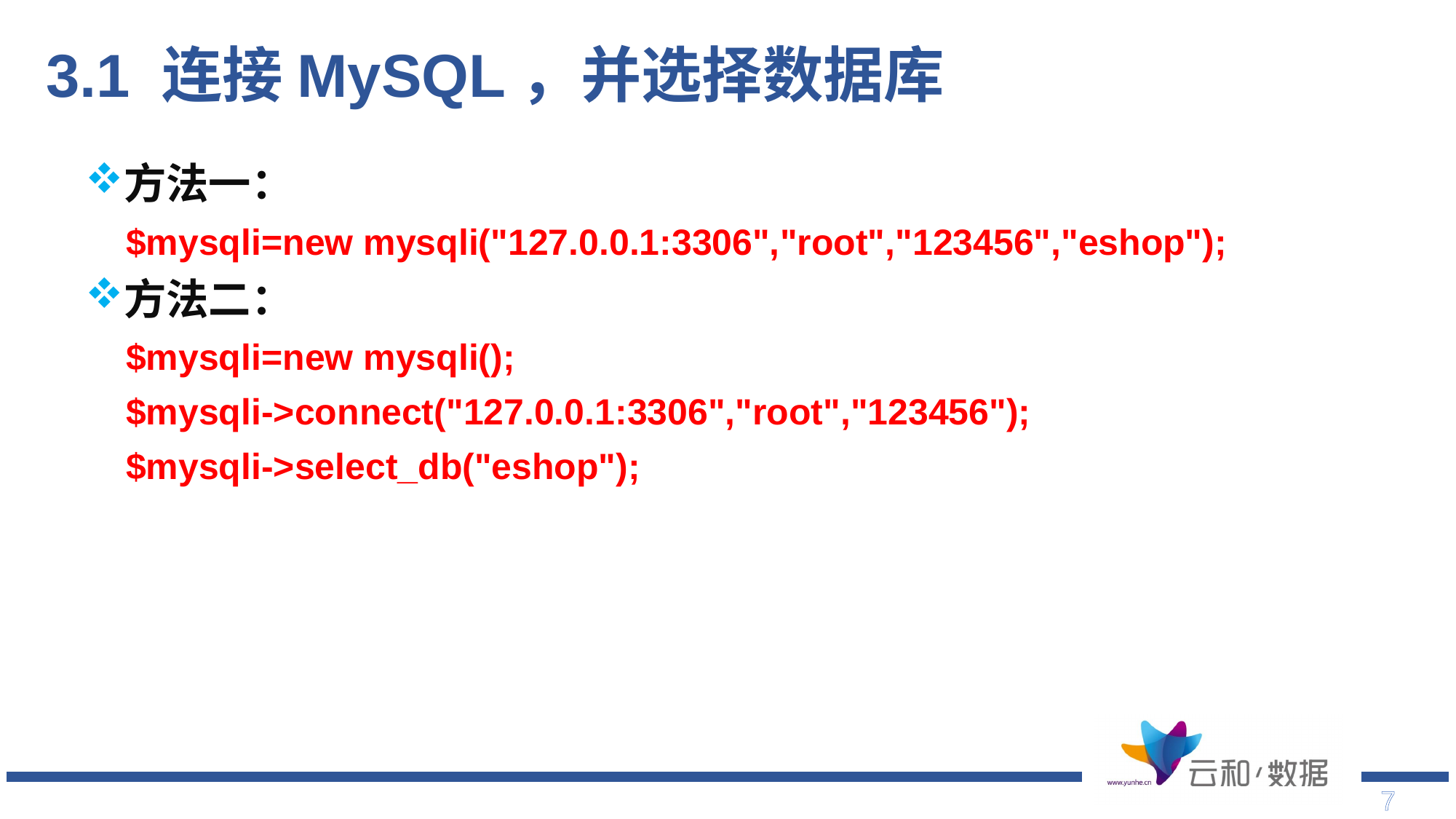

# 3.1 连接MySQL，并选择数据库
方法一：
    $mysqli=new mysqli("127.0.0.1:3306","root","123456","eshop");
方法二：
    $mysqli=new mysqli();
    $mysqli->connect("127.0.0.1:3306","root","123456");
    $mysqli->select_db("eshop");